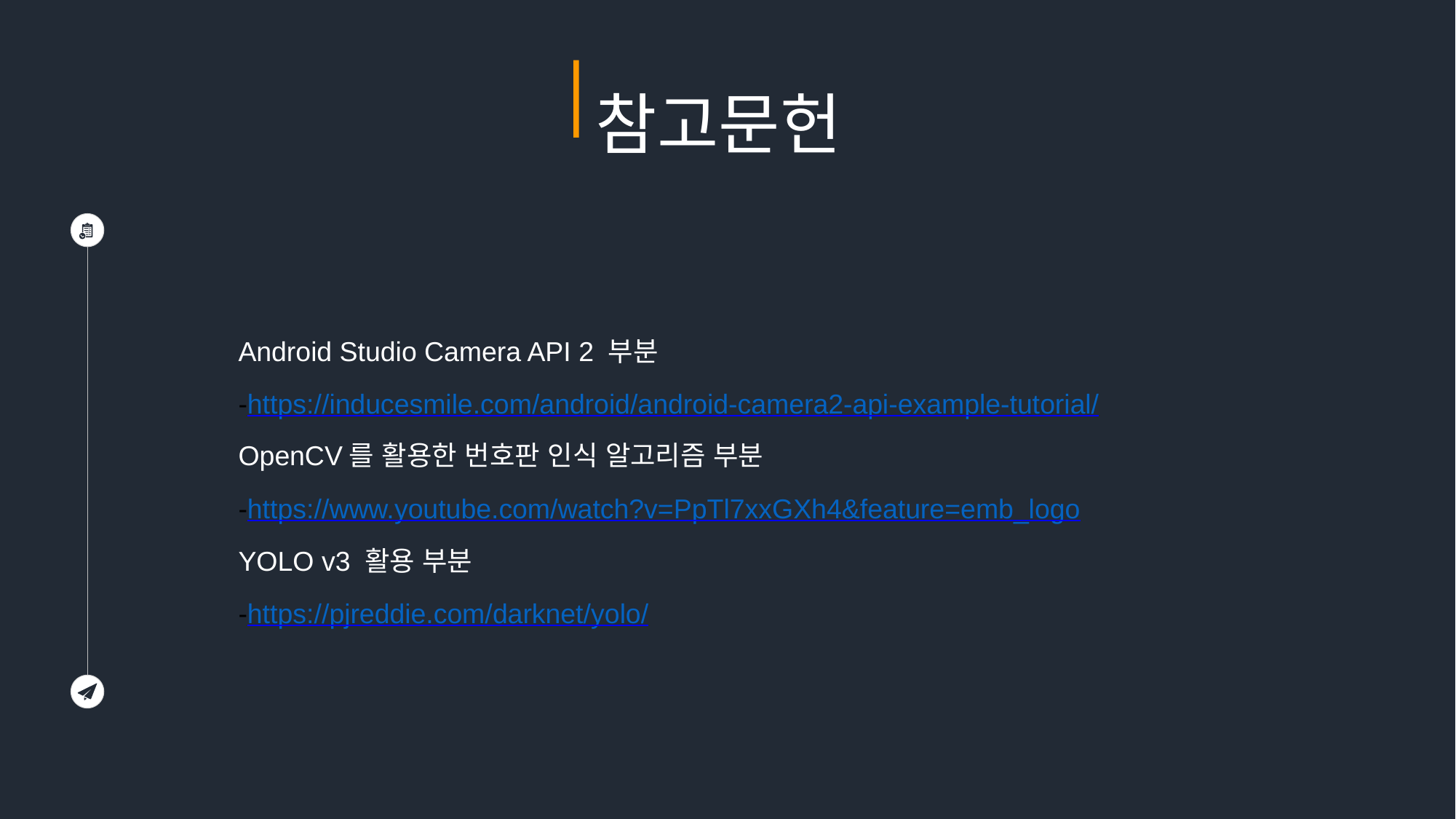

참고문헌

Android Studio Camera API 2 부분
-https://inducesmile.com/android/android-camera2-api-example-tutorial/
OpenCV를 활용한 번호판 인식 알고리즘 부분
-https://www.youtube.com/watch?v=PpTl7xxGXh4&feature=emb_logo
YOLO v3 활용 부분
-https://pjreddie.com/darknet/yolo/